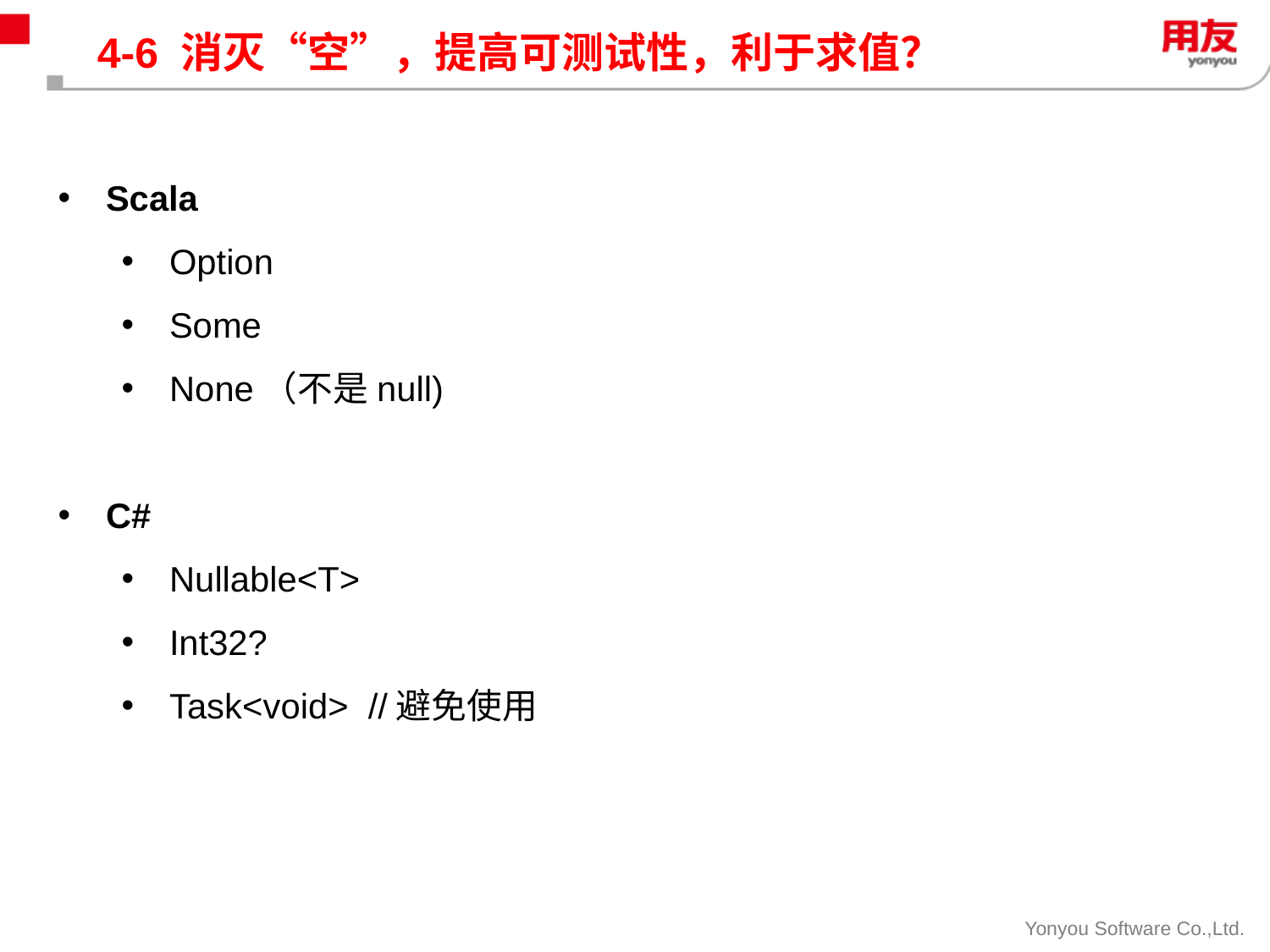

# 4-6 消灭“空”，提高可测试性，利于求值？
Scala
Option
Some
None（不是null)

C#
Nullable<T>
Int32?
Task<void>  //避免使用